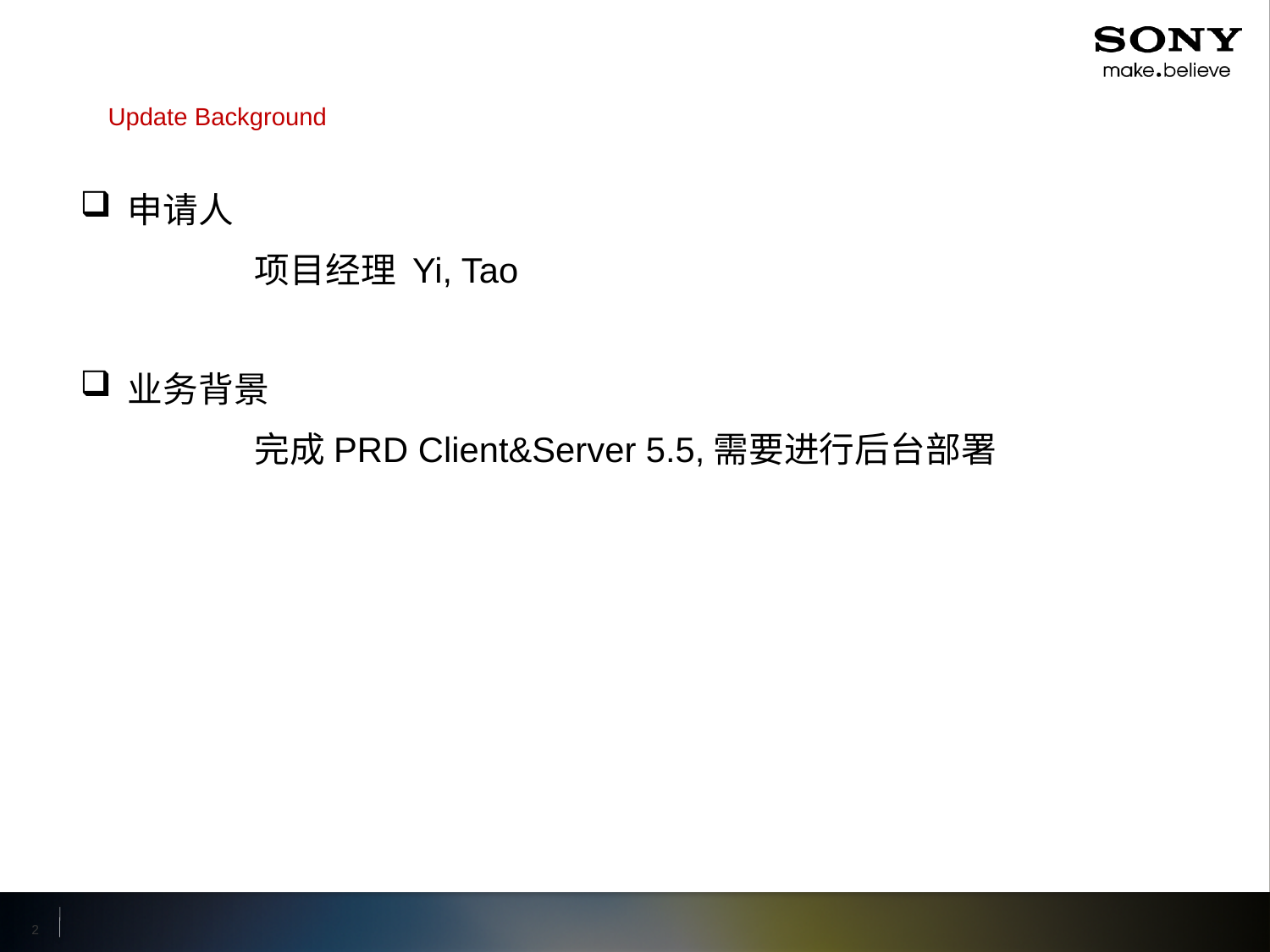

Update Background

申请人
		项目经理 Yi, Tao

业务背景
		完成PRD Client&Server 5.5,需要进行后台部署